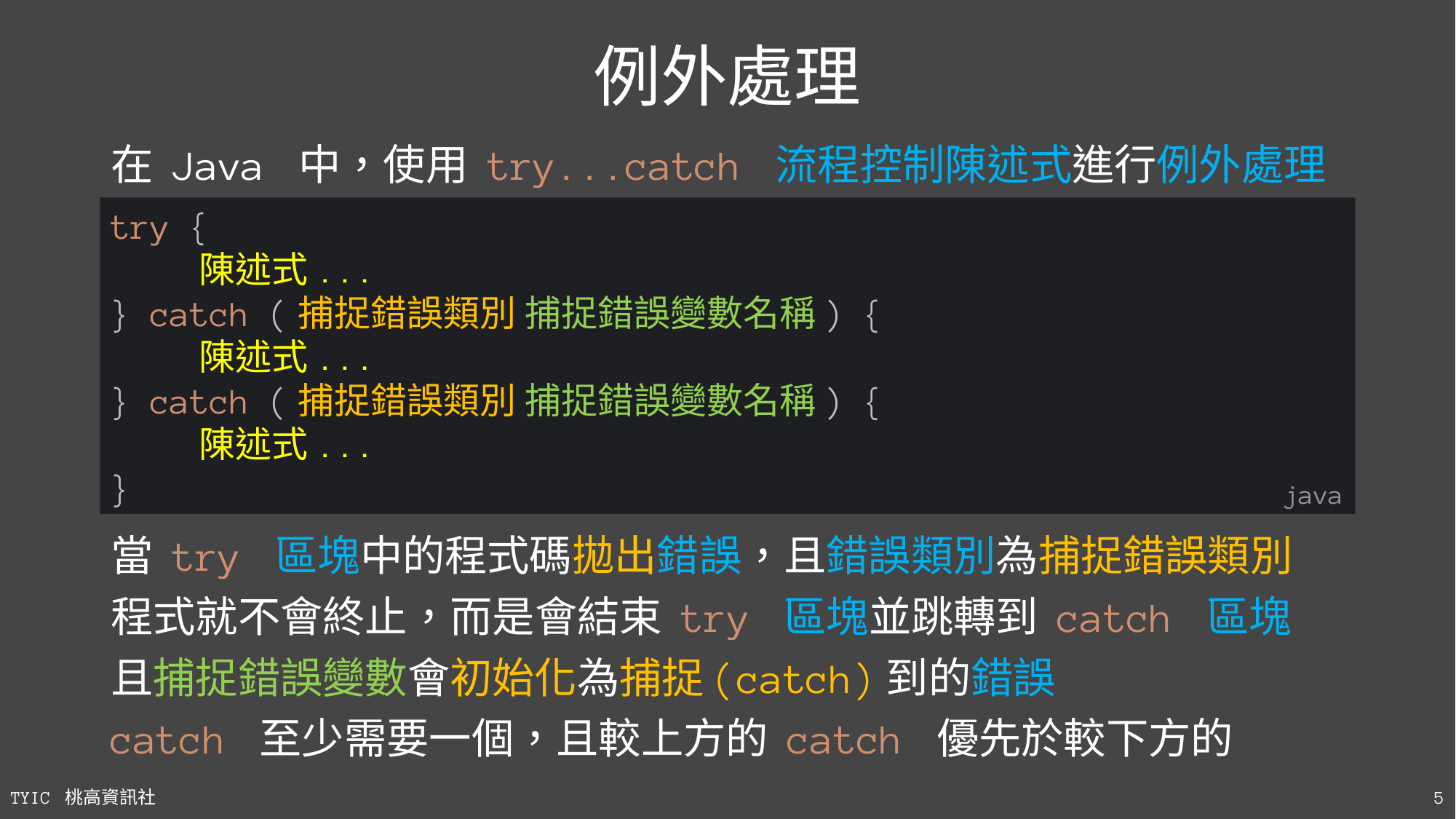

# 例外處理
在 Java 中，使用 try...catch 流程控制陳述式進行例外處理
try {
    陳述式...
} catch (捕捉錯誤類別 捕捉錯誤變數名稱) {
    陳述式...
} catch (捕捉錯誤類別 捕捉錯誤變數名稱) {
    陳述式...
}
java
當 try 區塊中的程式碼拋出錯誤，且錯誤類別為捕捉錯誤類別
程式就不會終止，而是會結束 try 區塊並跳轉到 catch 區塊
且捕捉錯誤變數會初始化為捕捉(catch)到的錯誤
catch 至少需要一個，且較上方的 catch 優先於較下方的